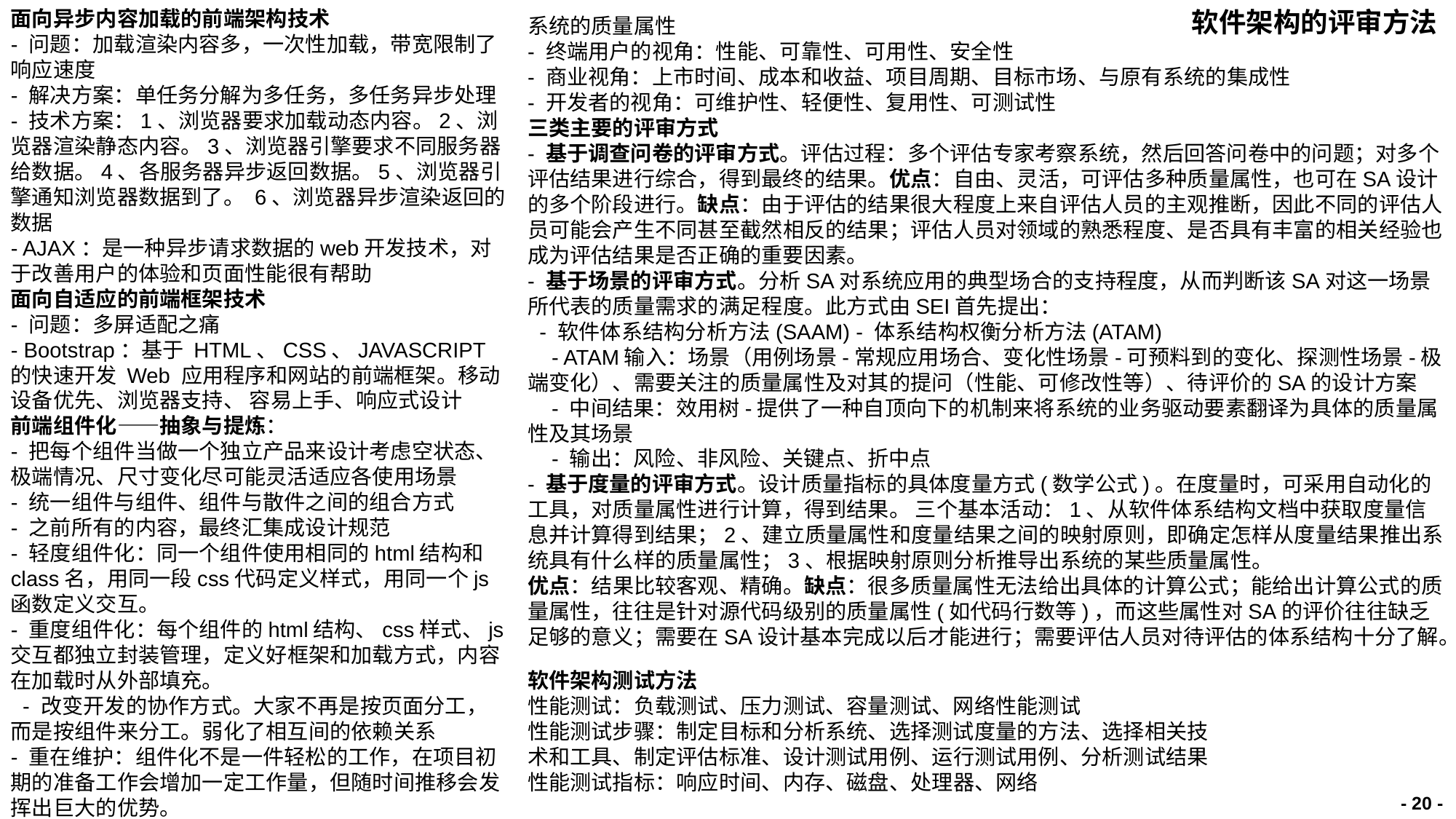

面向异步内容加载的前端架构技术
- 问题：加载渲染内容多，一次性加载，带宽限制了响应速度
- 解决方案：单任务分解为多任务，多任务异步处理
- 技术方案：1、浏览器要求加载动态内容。2、浏览器渲染静态内容。3、浏览器引擎要求不同服务器给数据。4、各服务器异步返回数据。5、浏览器引擎通知浏览器数据到了。 6、浏览器异步渲染返回的数据
- AJAX：是一种异步请求数据的web开发技术，对于改善用户的体验和页面性能很有帮助
面向自适应的前端框架技术
- 问题：多屏适配之痛
- Bootstrap：基于 HTML、CSS、JAVASCRIPT 的快速开发 Web 应用程序和网站的前端框架。移动设备优先、浏览器支持、 容易上手、响应式设计
前端组件化——抽象与提炼：
- 把每个组件当做一个独立产品来设计考虑空状态、极端情况、尺寸变化尽可能灵活适应各使用场景
- 统一组件与组件、组件与散件之间的组合方式
- 之前所有的内容，最终汇集成设计规范
- 轻度组件化：同一个组件使用相同的html结构和class名，用同一段css代码定义样式，用同一个js函数定义交互。
- 重度组件化：每个组件的html结构、css样式、js交互都独立封装管理，定义好框架和加载方式，内容在加载时从外部填充。
  - 改变开发的协作方式。大家不再是按页面分工，而是按组件来分工。弱化了相互间的依赖关系
- 重在维护：组件化不是一件轻松的工作，在项目初期的准备工作会增加一定工作量，但随时间推移会发挥出巨大的优势。
软件架构的评审方法
系统的质量属性
- 终端用户的视角：性能、可靠性、可用性、安全性
- 商业视角：上市时间、成本和收益、项目周期、目标市场、与原有系统的集成性
- 开发者的视角：可维护性、轻便性、复用性、可测试性
三类主要的评审方式
- 基于调查问卷的评审方式。评估过程：多个评估专家考察系统，然后回答问卷中的问题；对多个评估结果进行综合，得到最终的结果。优点：自由、灵活，可评估多种质量属性，也可在SA设计的多个阶段进行。缺点：由于评估的结果很大程度上来自评估人员的主观推断，因此不同的评估人员可能会产生不同甚至截然相反的结果；评估人员对领域的熟悉程度、是否具有丰富的相关经验也成为评估结果是否正确的重要因素。
- 基于场景的评审方式。分析SA对系统应用的典型场合的支持程度，从而判断该SA对这一场景所代表的质量需求的满足程度。此方式由SEI首先提出：
  - 软件体系结构分析方法(SAAM) - 体系结构权衡分析方法(ATAM)
    - ATAM输入：场景（用例场景-常规应用场合、变化性场景-可预料到的变化、探测性场景-极端变化）、需要关注的质量属性及对其的提问（性能、可修改性等）、待评价的SA的设计方案
    - 中间结果：效用树-提供了一种自顶向下的机制来将系统的业务驱动要素翻译为具体的质量属性及其场景
    - 输出：风险、非风险、关键点、折中点
- 基于度量的评审方式。设计质量指标的具体度量方式(数学公式)。在度量时，可采用自动化的工具，对质量属性进行计算，得到结果。 三个基本活动：1、从软件体系结构文档中获取度量信息并计算得到结果；2、建立质量属性和度量结果之间的映射原则，即确定怎样从度量结果推出系统具有什么样的质量属性；3、根据映射原则分析推导出系统的某些质量属性。
优点：结果比较客观、精确。缺点：很多质量属性无法给出具体的计算公式；能给出计算公式的质量属性，往往是针对源代码级别的质量属性(如代码行数等)，而这些属性对SA的评价往往缺乏足够的意义；需要在SA设计基本完成以后才能进行；需要评估人员对待评估的体系结构十分了解。
软件架构测试方法
性能测试：负载测试、压力测试、容量测试、网络性能测试
性能测试步骤：制定目标和分析系统、选择测试度量的方法、选择相关技术和工具、制定评估标准、设计测试用例、运行测试用例、分析测试结果
性能测试指标：响应时间、内存、磁盘、处理器、网络